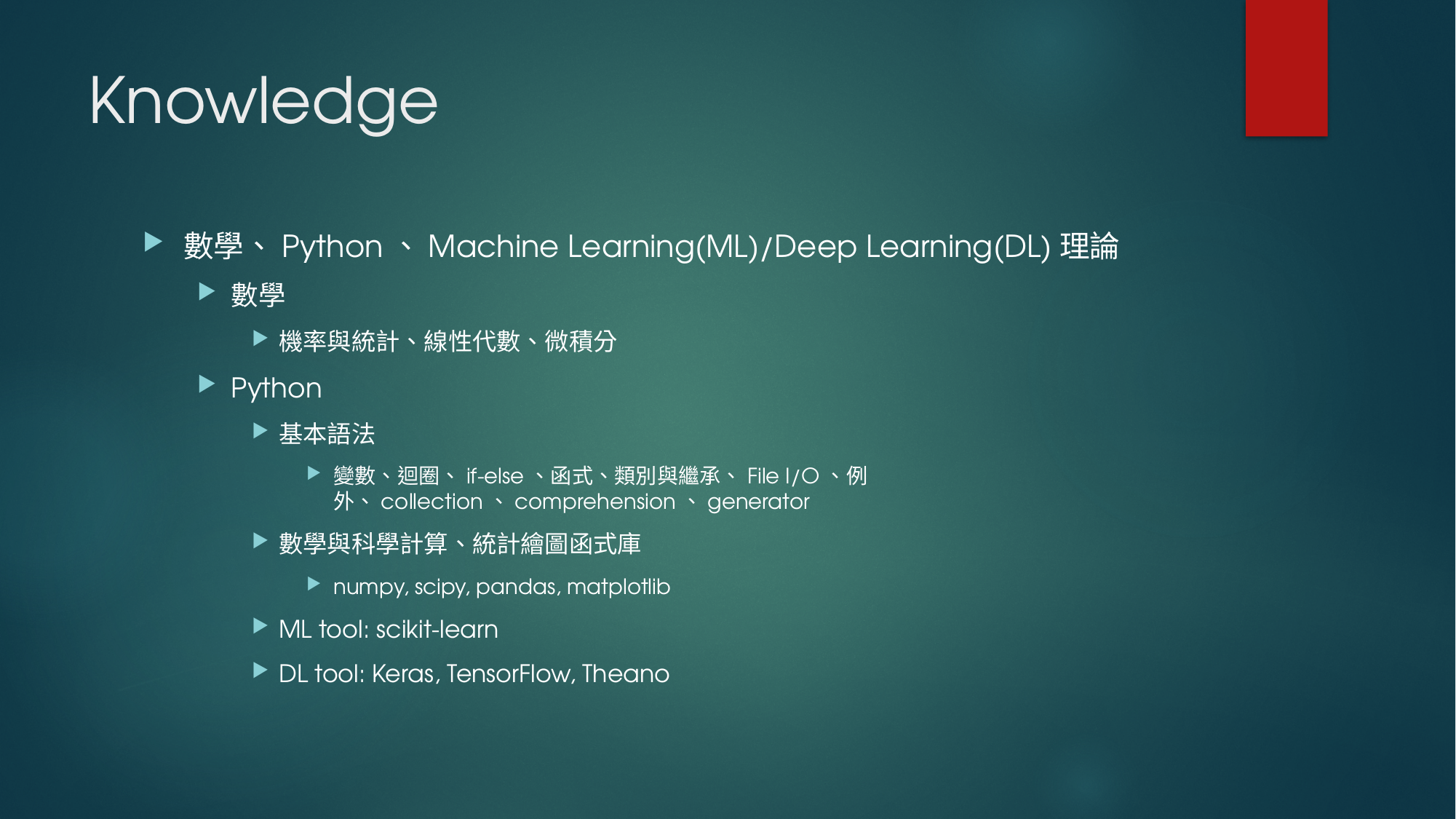

# Knowledge
數學、Python、Machine Learning(ML)/Deep Learning(DL)理論
數學
機率與統計、線性代數、微積分
Python
基本語法
變數、迴圈、if-else、函式、類別與繼承、File I/O、例外、collection、comprehension、generator
數學與科學計算、統計繪圖函式庫
numpy, scipy, pandas, matplotlib
ML tool: scikit-learn
DL tool: Keras, TensorFlow, Theano